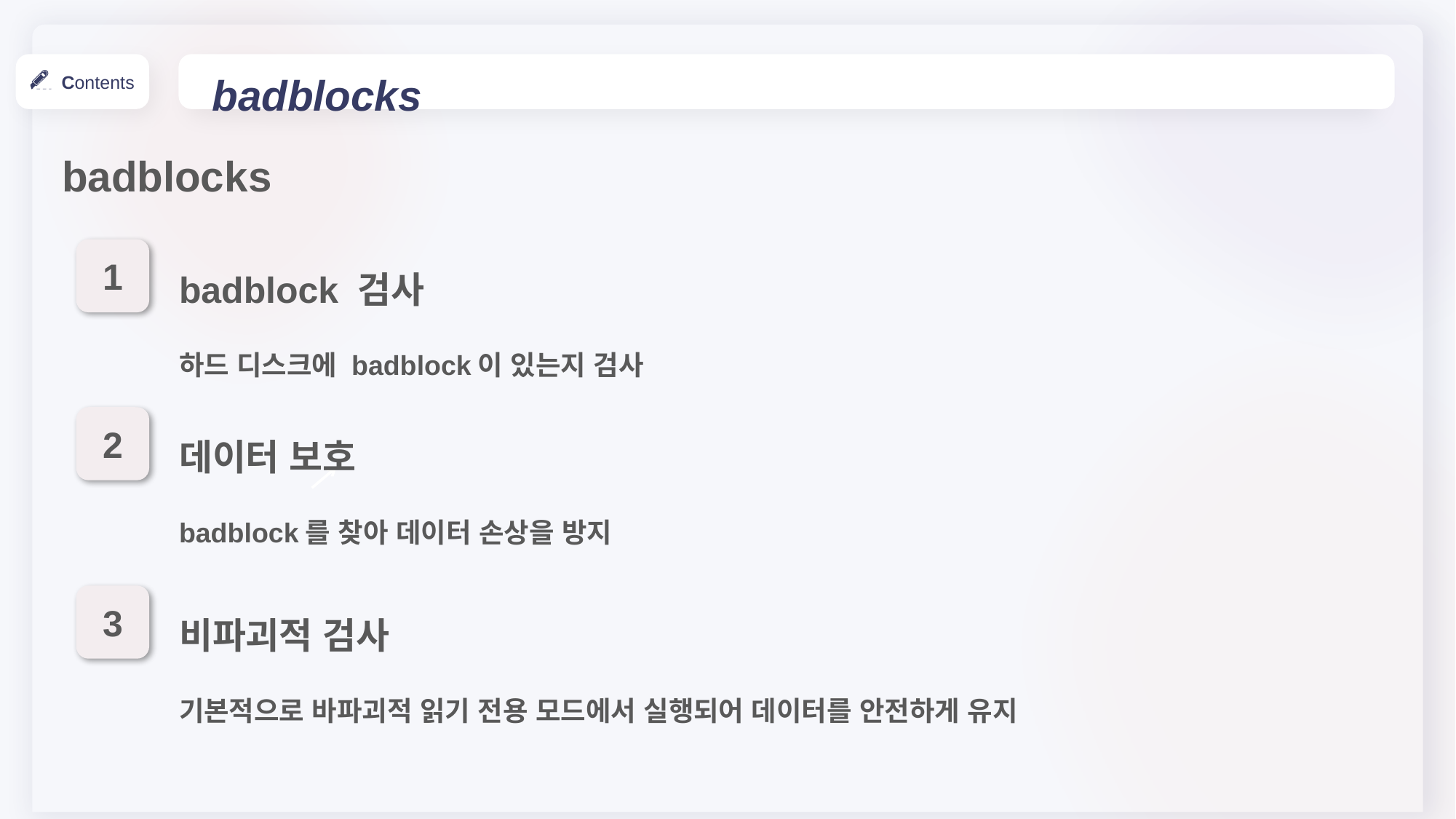

badblocks
Contents

badblocks
1
badblock 검사
하드 디스크에 badblock이 있는지 검사
2
데이터 보호
badblock를 찾아 데이터 손상을 방지
3
비파괴적 검사
기본적으로 바파괴적 읽기 전용 모드에서 실행되어 데이터를 안전하게 유지